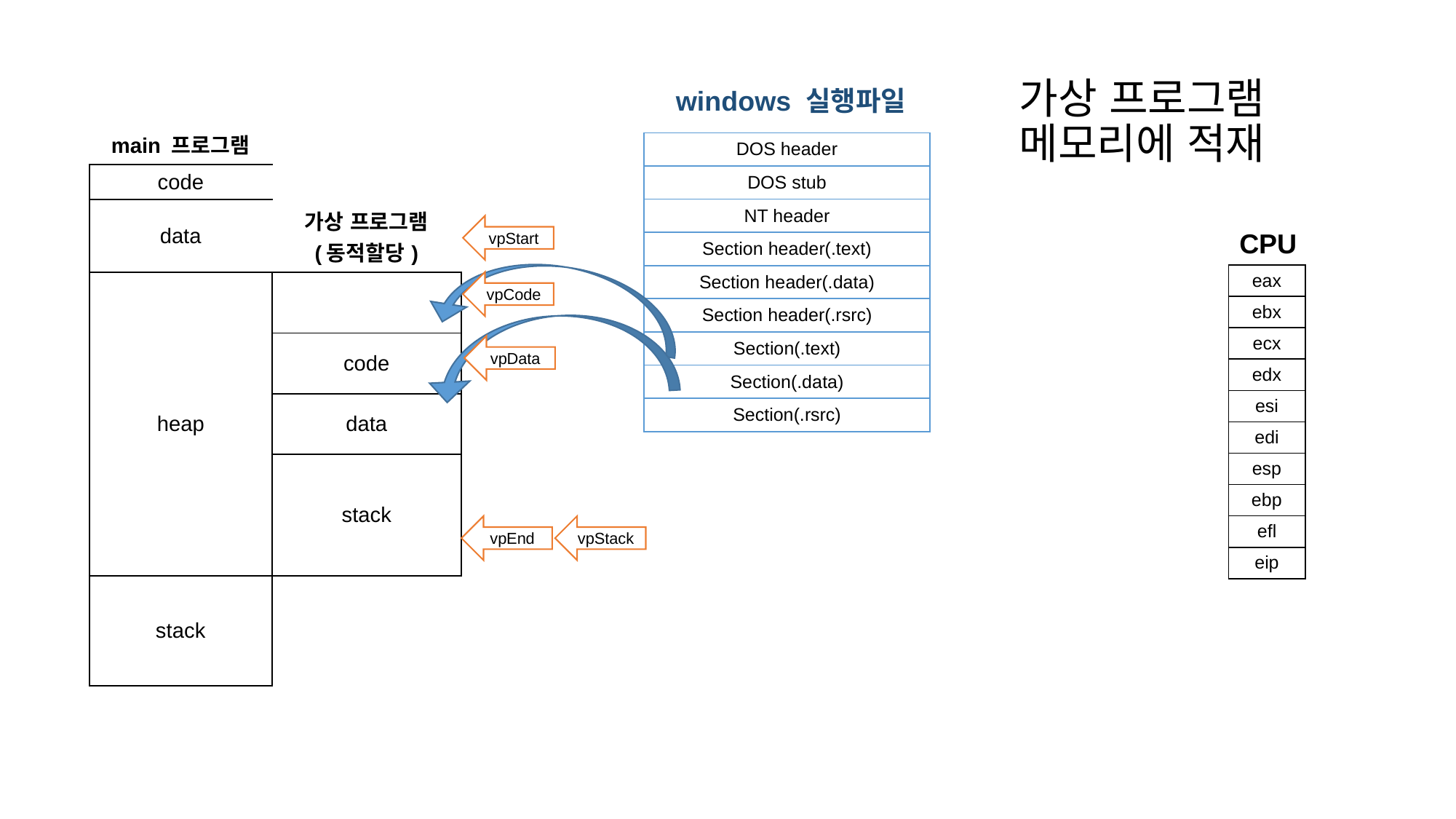

# 가상 프로그램 메모리에 적재
windows 실행파일
| main 프로그램 | 가상 프로그램 (동적할당) |
| --- | --- |
| code |  |
| data |  |
| heap |  |
|  | code |
|  | data |
|  | stack |
| stack |  |
| DOS header |
| --- |
| DOS stub |
| NT header |
| Section header(.text) |
| Section header(.data) |
| Section header(.rsrc) |
| Section(.text) |
| Section(.data) |
| Section(.rsrc) |

vpStart
CPU

| eax |
| --- |
| ebx |
| ecx |
| edx |
| esi |
| edi |
| esp |
| ebp |
| efl |
| eip |
vpCode
vpData
vpEnd
vpStack